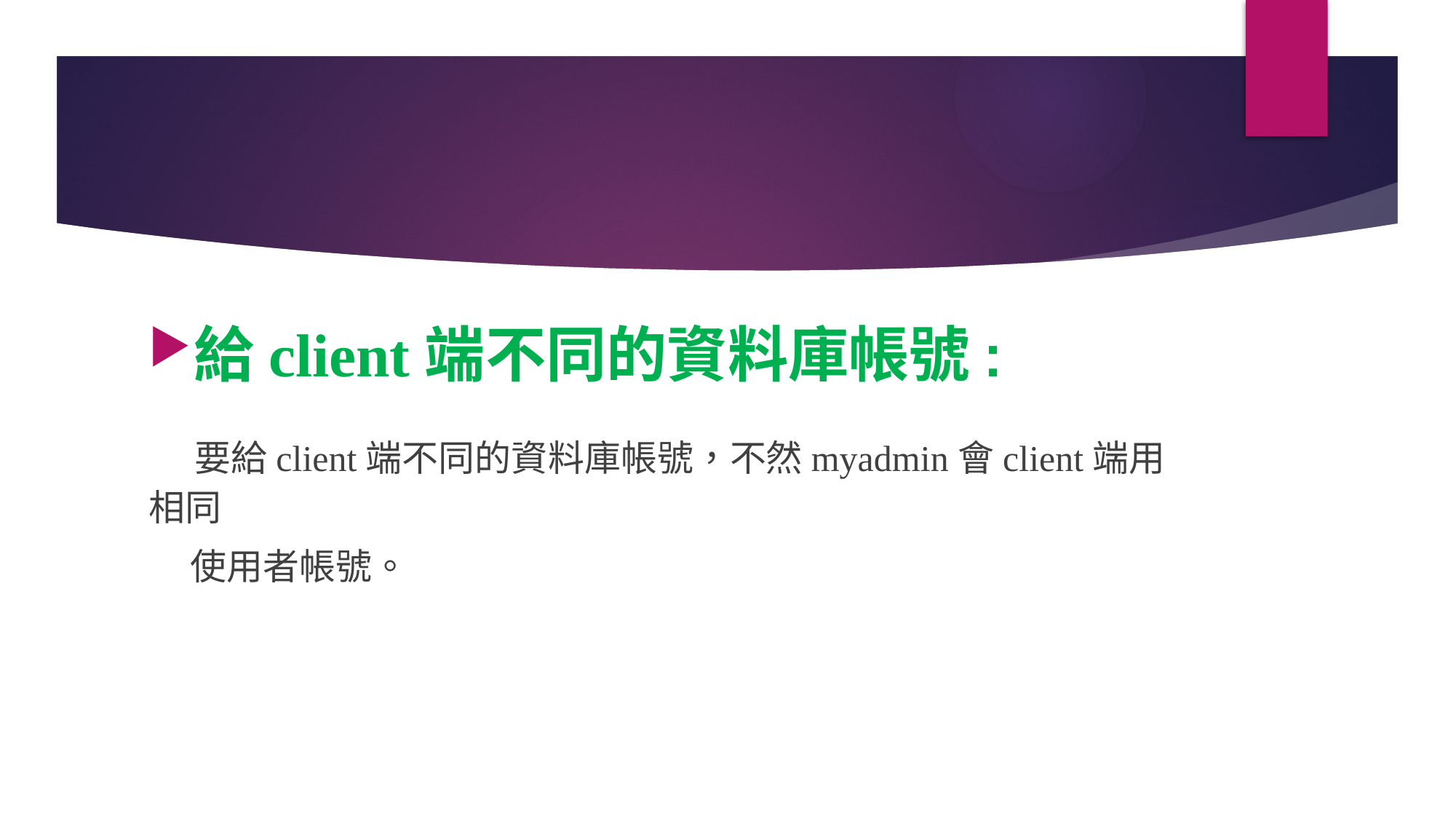

#
給client端不同的資料庫帳號:
  要給client端不同的資料庫帳號，不然myadmin會client端用相同
    使用者帳號。